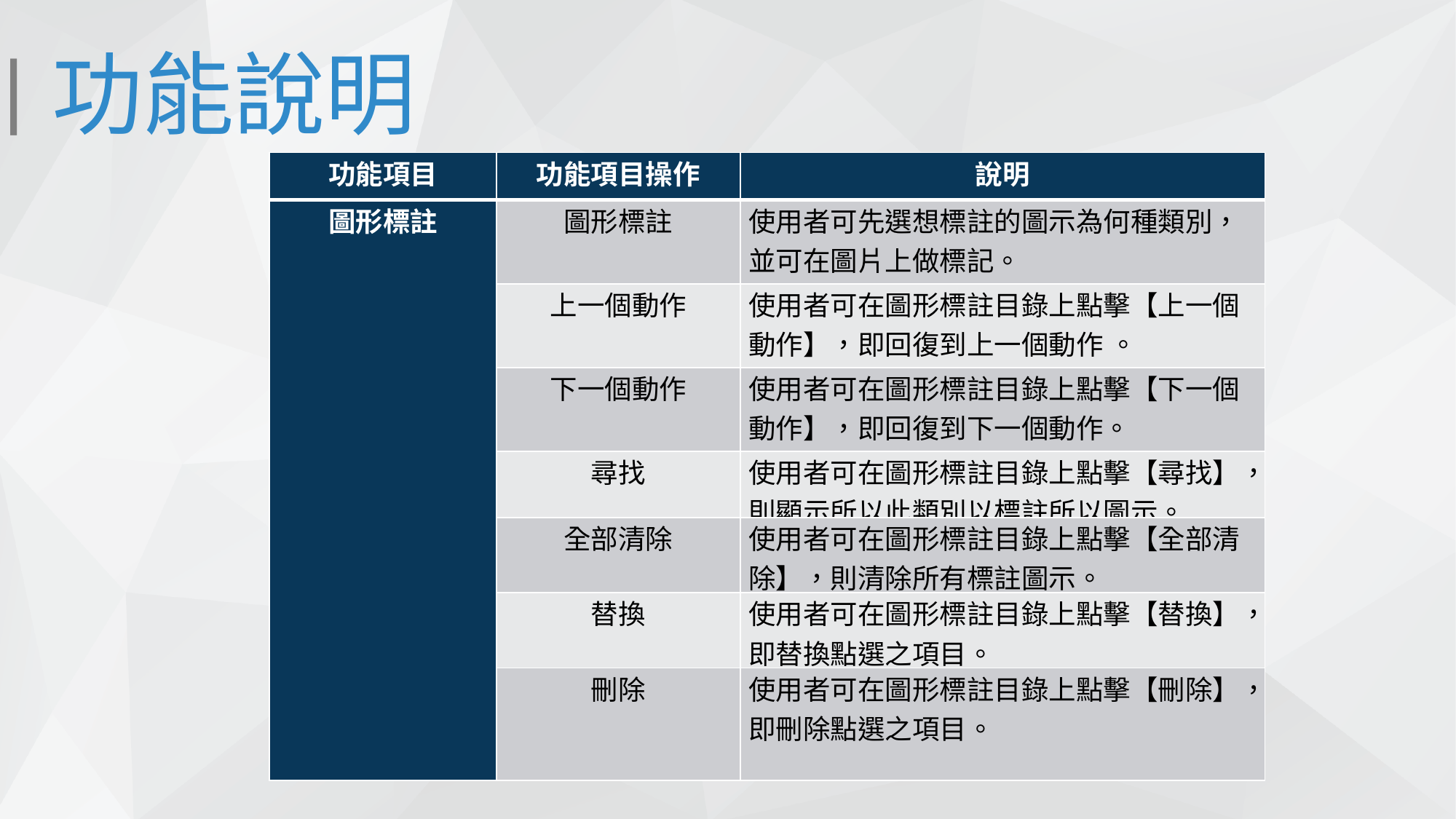

|
功能說明
| 功能項目 | 功能項目操作 | 說明 |
| --- | --- | --- |
| 圖形標註 | 圖形標註 | 使用者可先選想標註的圖示為何種類別，並可在圖片上做標記。 |
|  | 上一個動作 | 使用者可在圖形標註目錄上點擊【上一個動作】，即回復到上一個動作 。 |
|  | 下一個動作 | 使用者可在圖形標註目錄上點擊【下一個動作】，即回復到下一個動作。 |
|  | 尋找 | 使用者可在圖形標註目錄上點擊【尋找】，則顯示所以此類別以標註所以圖示。 |
|  | 全部清除 | 使用者可在圖形標註目錄上點擊【全部清除】，則清除所有標註圖示。 |
|  | 替換 | 使用者可在圖形標註目錄上點擊【替換】，即替換點選之項目。 |
|  | 刪除 | 使用者可在圖形標註目錄上點擊【刪除】，即刪除點選之項目。 |